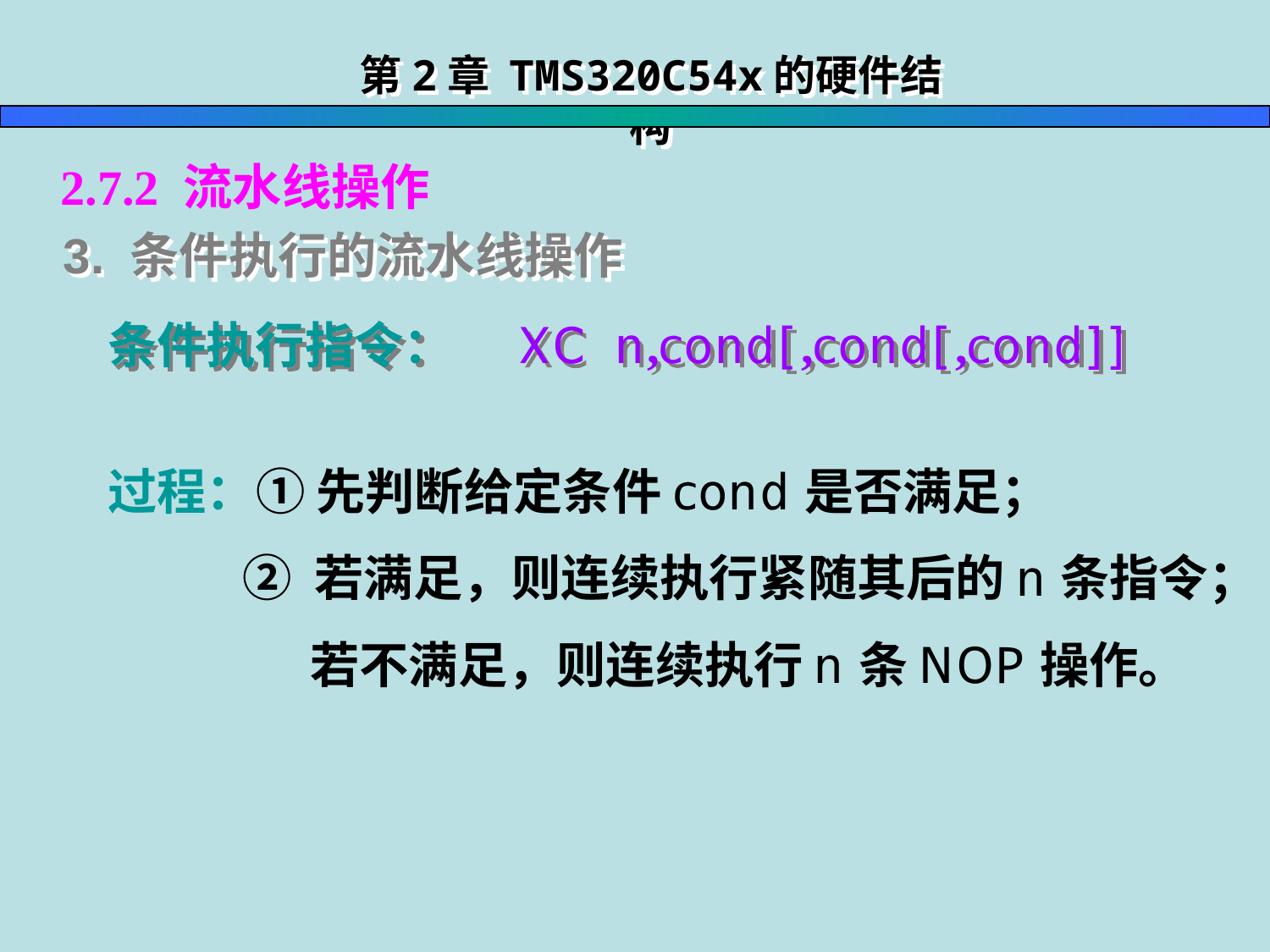

第2章 TMS320C54x的硬件结构

2.7.2 流水线操作
3. 条件执行的流水线操作
条件执行指令：
XC  n,cond[,cond[,cond]]
过程：① 先判断给定条件cond是否满足；
            ② 若满足，则连续执行紧随其后的n条指令；
                 若不满足，则连续执行n条NOP操作。
145